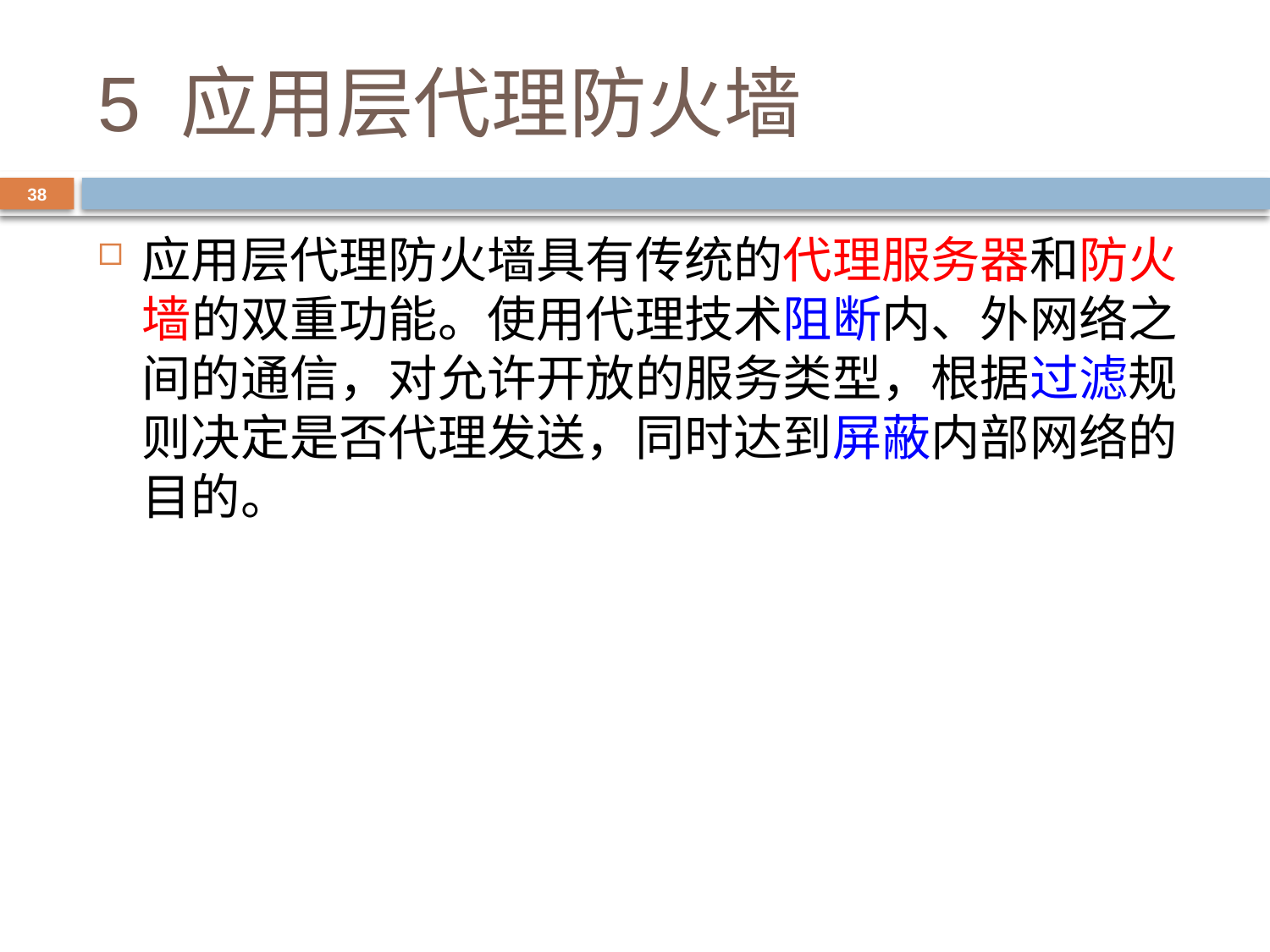

# 5 应用层代理防火墙
38
应用层代理防火墙具有传统的代理服务器和防火墙的双重功能。使用代理技术阻断内、外网络之间的通信，对允许开放的服务类型，根据过滤规则决定是否代理发送，同时达到屏蔽内部网络的目的。